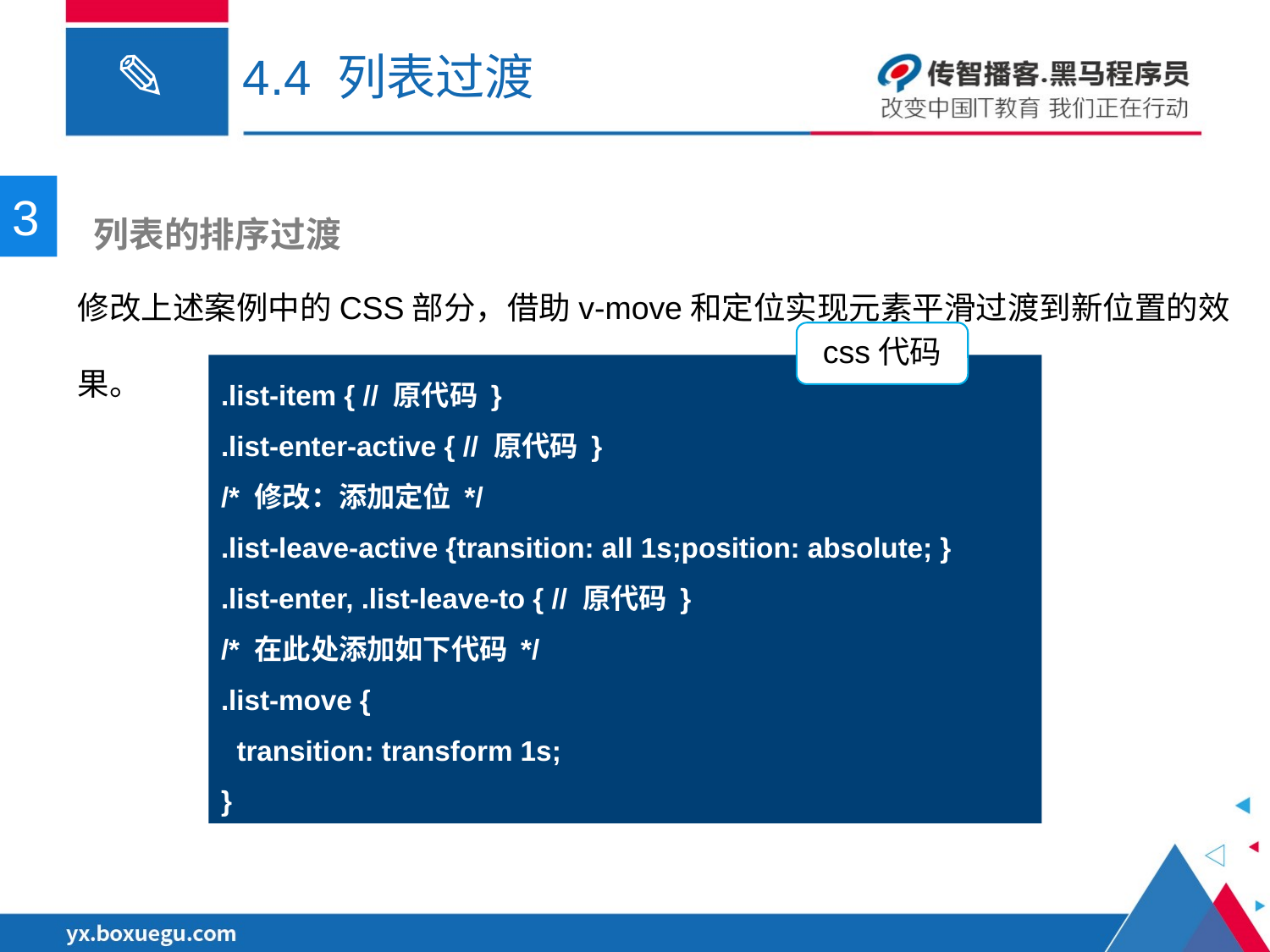

# 4.4 列表过渡

3
  列表的排序过渡
修改上述案例中的CSS部分，借助v-move和定位实现元素平滑过渡到新位置的效果。
css代码
.list-item { // 原代码 }
.list-enter-active { // 原代码 }
/* 修改：添加定位 */
.list-leave-active {transition: all 1s;position: absolute; }
.list-enter, .list-leave-to { // 原代码 }
/* 在此处添加如下代码 */
.list-move {
  transition: transform 1s;
}